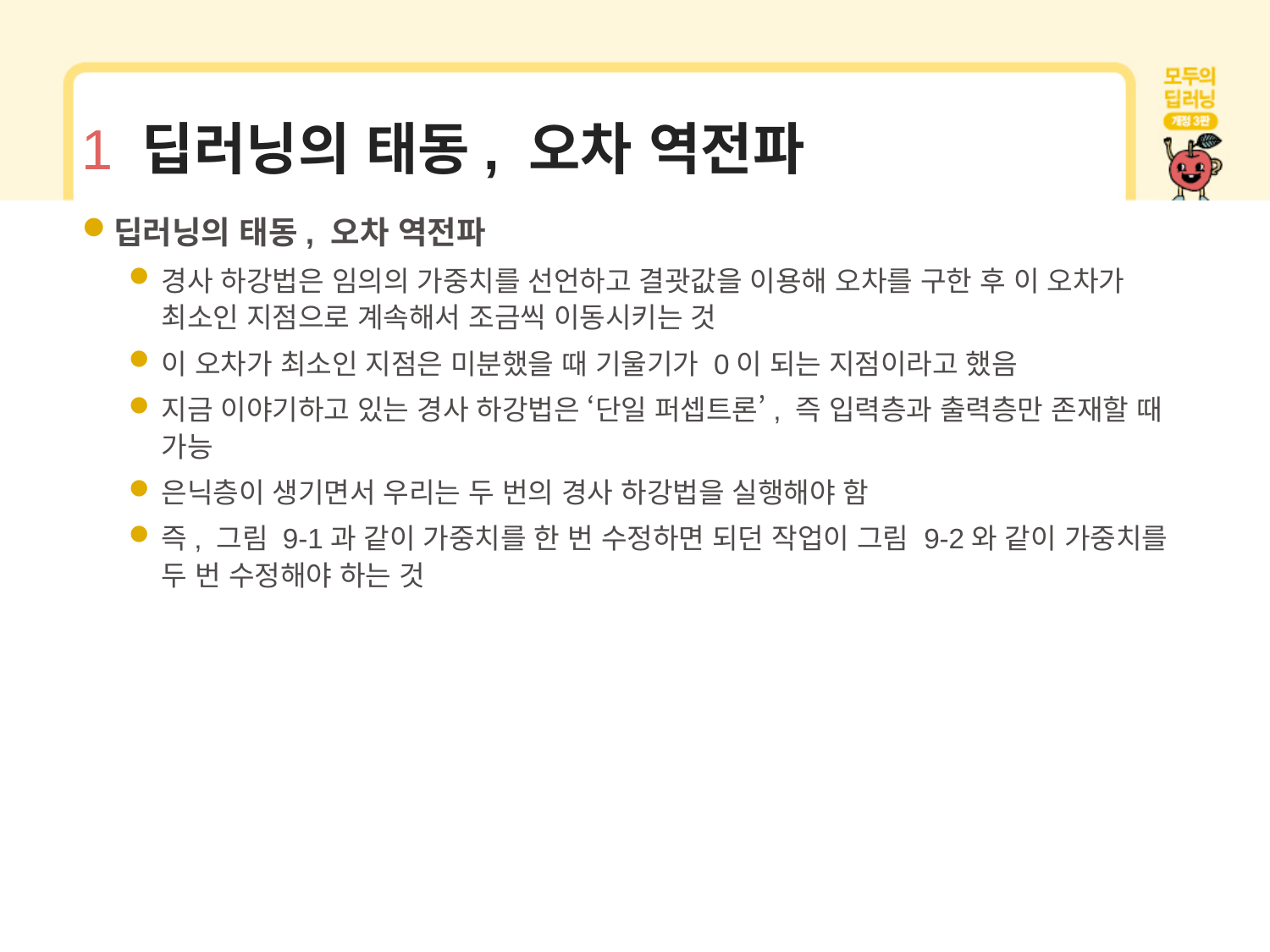

# 1 딥러닝의 태동, 오차 역전파
딥러닝의 태동, 오차 역전파
경사 하강법은 임의의 가중치를 선언하고 결괏값을 이용해 오차를 구한 후 이 오차가 최소인 지점으로 계속해서 조금씩 이동시키는 것
이 오차가 최소인 지점은 미분했을 때 기울기가 0이 되는 지점이라고 했음
지금 이야기하고 있는 경사 하강법은 ‘단일 퍼셉트론’, 즉 입력층과 출력층만 존재할 때 가능
은닉층이 생기면서 우리는 두 번의 경사 하강법을 실행해야 함
즉, 그림 9-1과 같이 가중치를 한 번 수정하면 되던 작업이 그림 9-2와 같이 가중치를 두 번 수정해야 하는 것